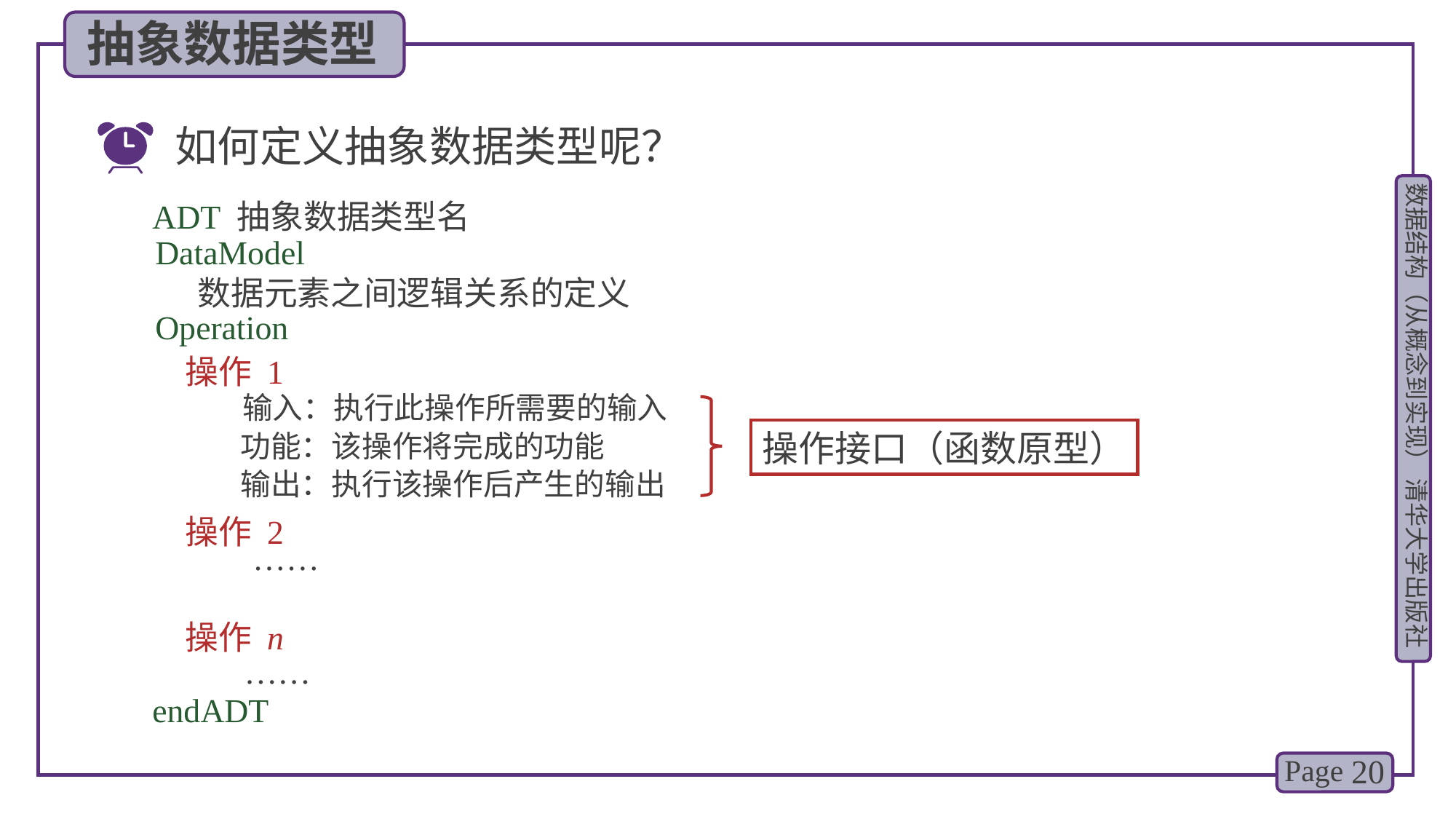

抽象数据类型

如何定义抽象数据类型呢？

ADT 抽象数据类型名

     数据元素之间逻辑关系的定义

           输入：执行此操作所需要的输入
            功能：该操作将完成的功能
            输出：执行该操作后产生的输出

            ……

           ……
endADT
DataModel
Operation
操作 1

操作接口（函数原型）
操作 2
操作 n